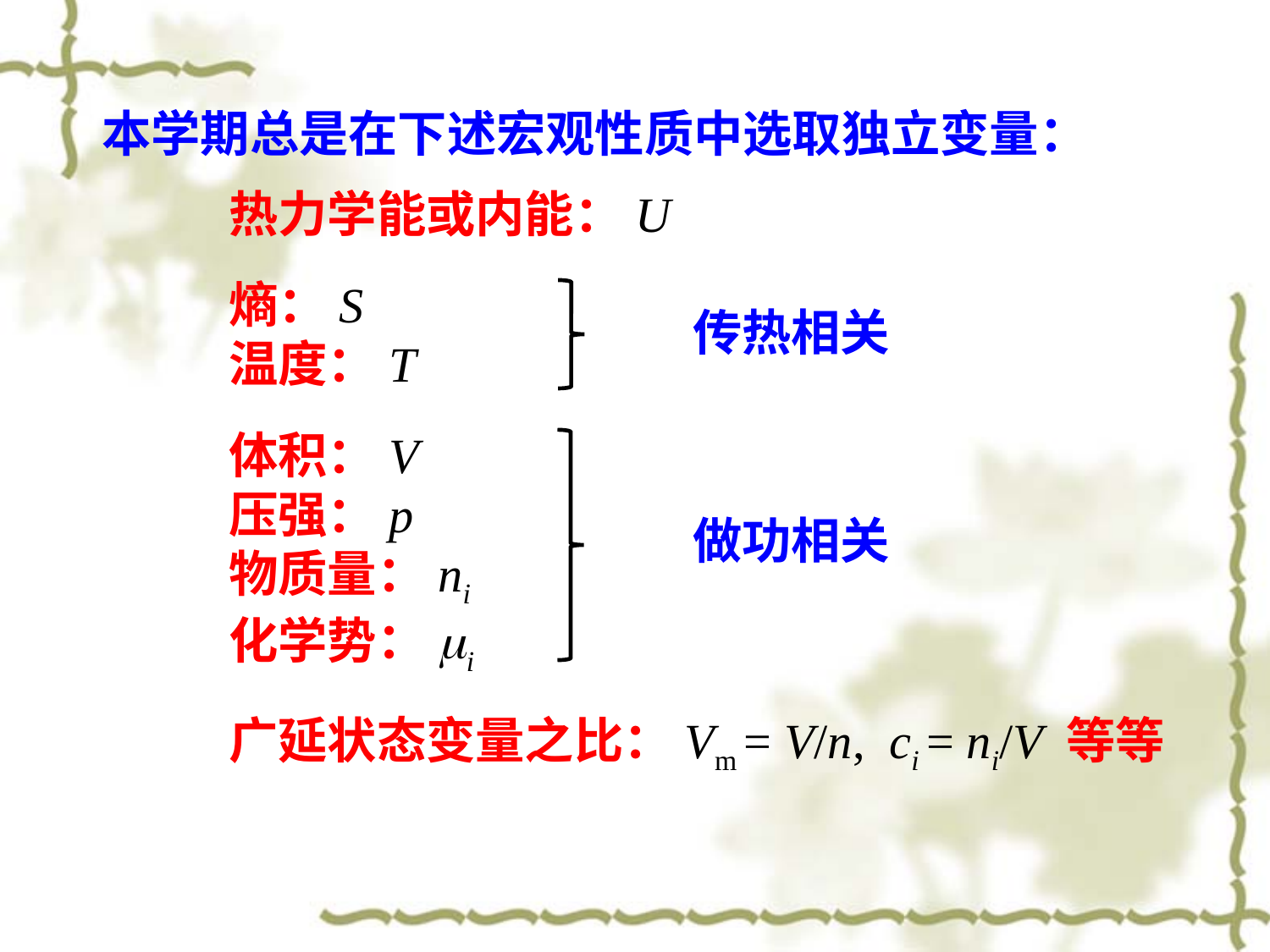

本学期总是在下述宏观性质中选取独立变量：
	热力学能或内能：U
	熵：S
	温度：T
	体积：V
	压强：p
	物质量：ni
	化学势：μi
	广延状态变量之比：Vm = V/n,  ci = ni/V 等等

传热相关

做功相关